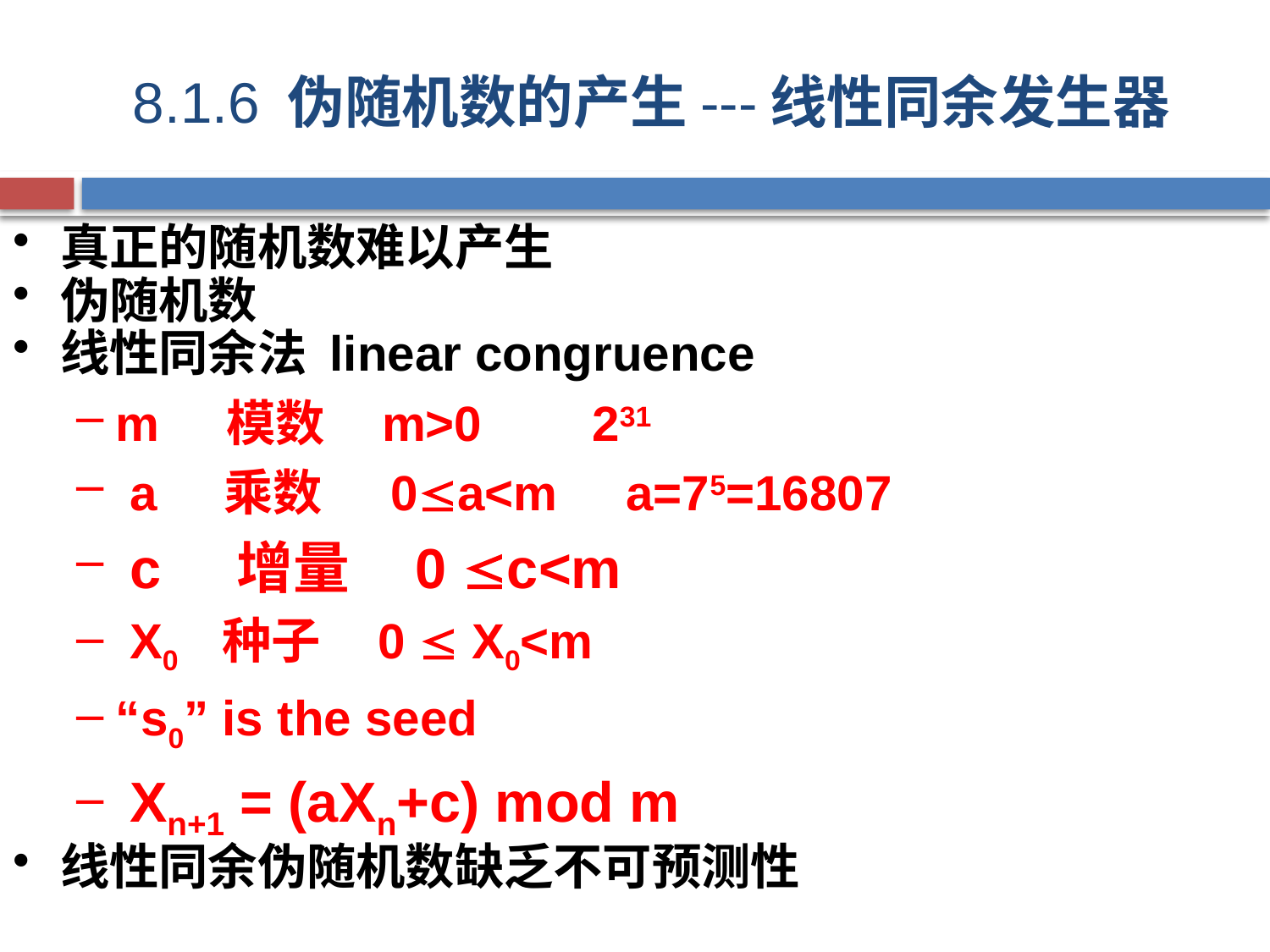

# 8.1.6 伪随机数的产生---线性同余发生器
真正的随机数难以产生
伪随机数
线性同余法 linear congruence
m    模数    m>0        231
 a    乘数     0≤a<m     a=75=16807
 c    增量    0 ≤c<m
 X0    种子    0 ≤ X0<m
“s0” is the seed
 Xn+1 = (aXn+c) mod m
线性同余伪随机数缺乏不可预测性